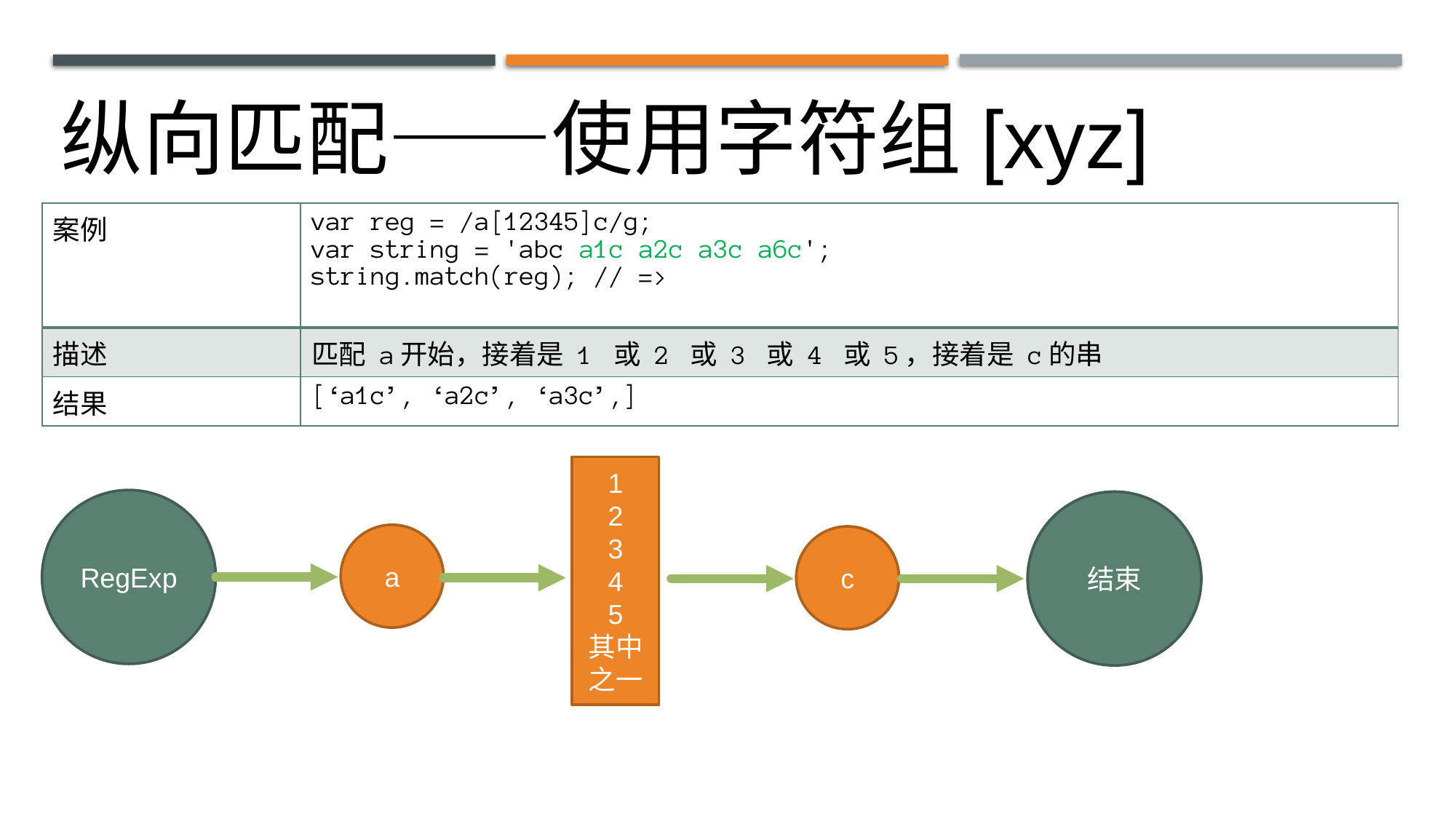

纵向匹配——使用字符组[xyz]
| 案例 | var reg = /a[12345]c/g; var string = 'abc a1c a2c a3c a6c'; string.match(reg); // => |
| --- | --- |
| 描述 | 匹配 a开始，接着是 1 或 2 或 3 或 4 或 5，接着是 c的串 |
| 结果 | [‘a1c’, ‘a2c’, ‘a3c’,] |
1
2
3
4
5
其中之一
RegExp
结束
a
c